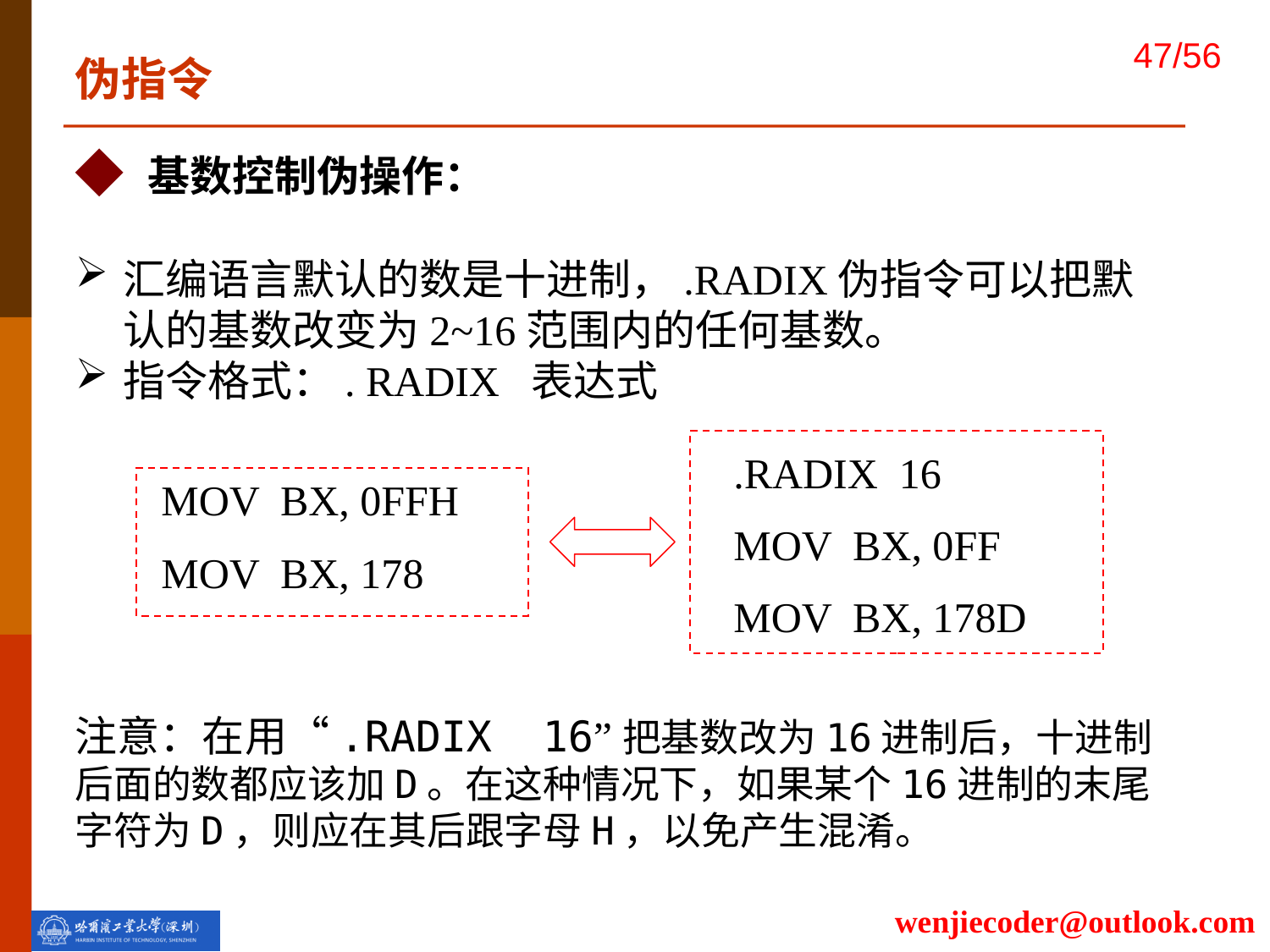

伪指令
◆ 基数控制伪操作：

汇编语言默认的数是十进制，.RADIX伪指令可以把默认的基数改变为2~16范围内的任何基数。
指令格式：. RADIX  表达式

注意：在用“.RADIX  16”把基数改为16进制后，十进制后面的数都应该加D。在这种情况下，如果某个16进制的末尾字符为D，则应在其后跟字母H，以免产生混淆。

.RADIX  16
MOV  BX, 0FF
MOV  BX, 178D
MOV  BX, 0FFH
MOV  BX, 178